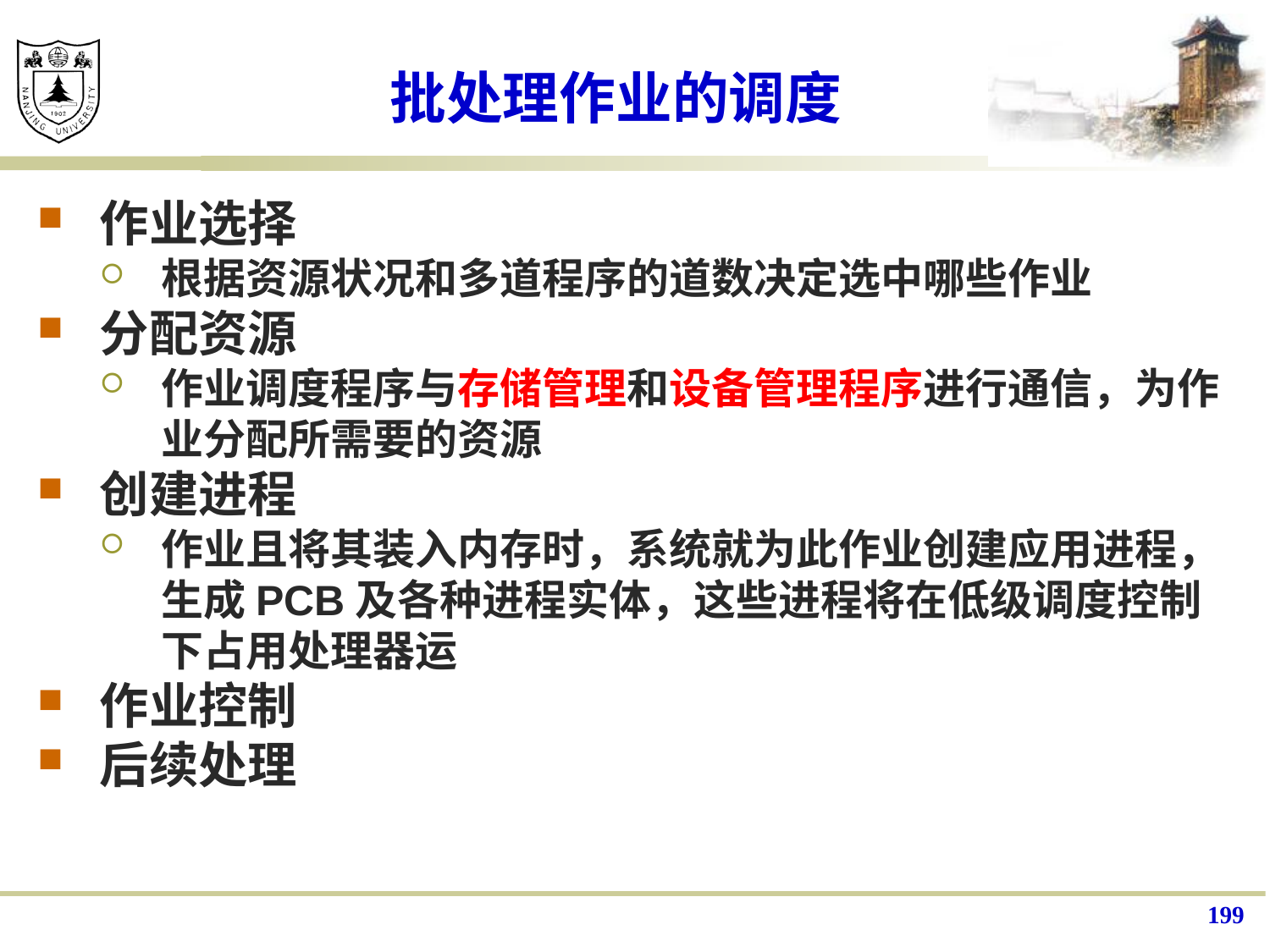

# 批处理作业的调度
作业选择
根据资源状况和多道程序的道数决定选中哪些作业
分配资源
作业调度程序与存储管理和设备管理程序进行通信，为作业分配所需要的资源
创建进程
作业且将其装入内存时，系统就为此作业创建应用进程，生成PCB及各种进程实体，这些进程将在低级调度控制下占用处理器运
作业控制
后续处理
199